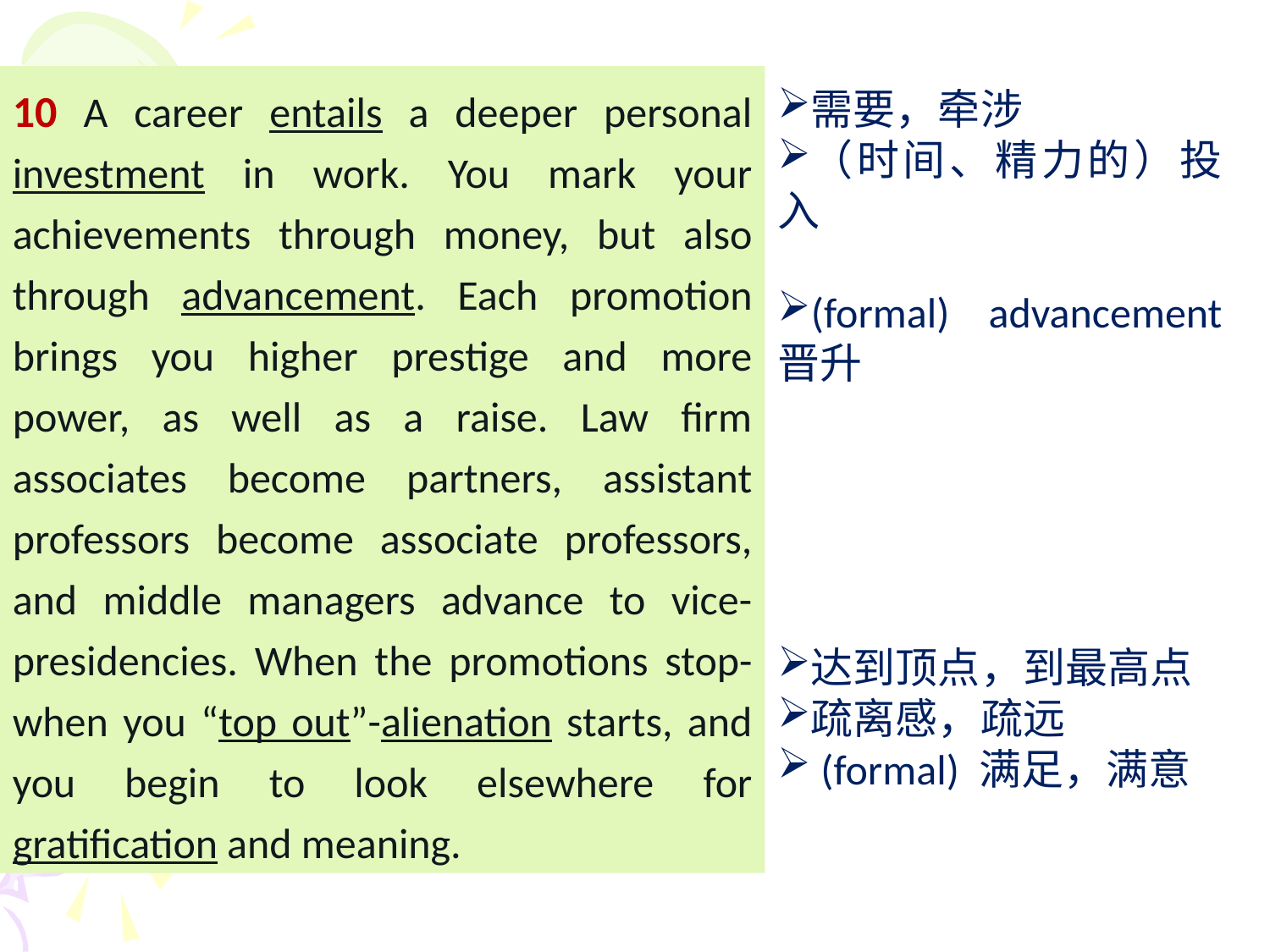

10 A career entails a deeper personal investment in work. You mark your achievements through money, but also through advancement. Each promotion brings you higher prestige and more power, as well as a raise. Law firm associates become partners, assistant professors become associate professors, and middle managers advance to vice-presidencies. When the promotions stop-when you “top out”-alienation starts, and you begin to look elsewhere for gratification and meaning.
需要，牵涉
（时间、精力的）投入

(formal) advancement 晋升

达到顶点，到最高点
疏离感，疏远
 (formal) 满足，满意